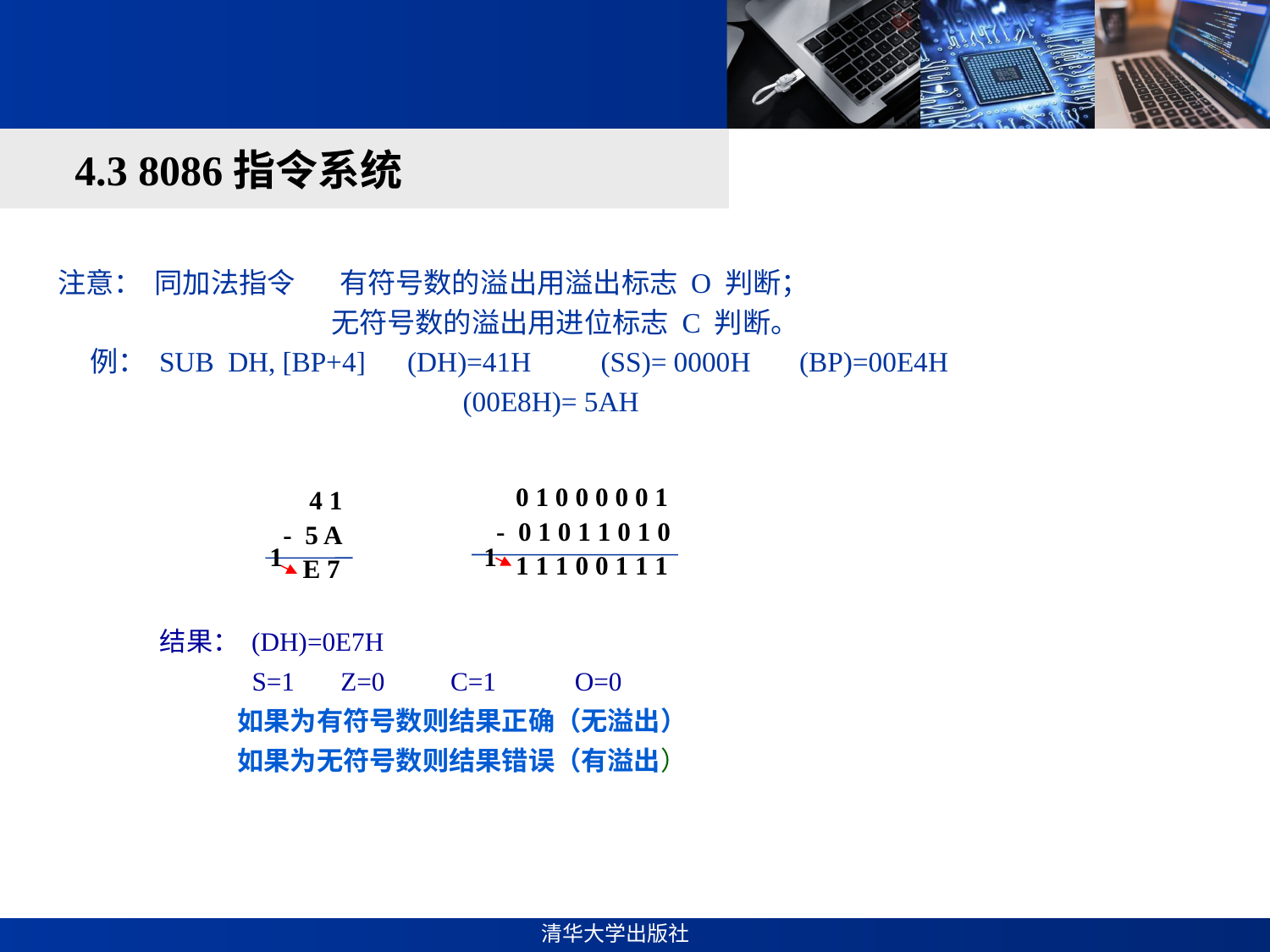

#
4.3 8086指令系统

注意：  同加法指令       有符号数的溢出用溢出标志 O 判断；
                                          无符号数的溢出用进位标志 C 判断。
    例： SUB  DH, [BP+4]      (DH)=41H          (SS)= 0000H       (BP)=00E4H
                                                          (00E8H)= 5AH
      0 1 0 0 0 0 0 1
   -  0 1 0 1 1 0 1 0
      1 1 1 0 0 1 1 1

      4 1
  -  5 A
     E 7

1
1

结果： (DH)=0E7H
              S=1       Z=0          C=1            O=0
            如果为有符号数则结果正确（无溢出）
            如果为无符号数则结果错误（有溢出）